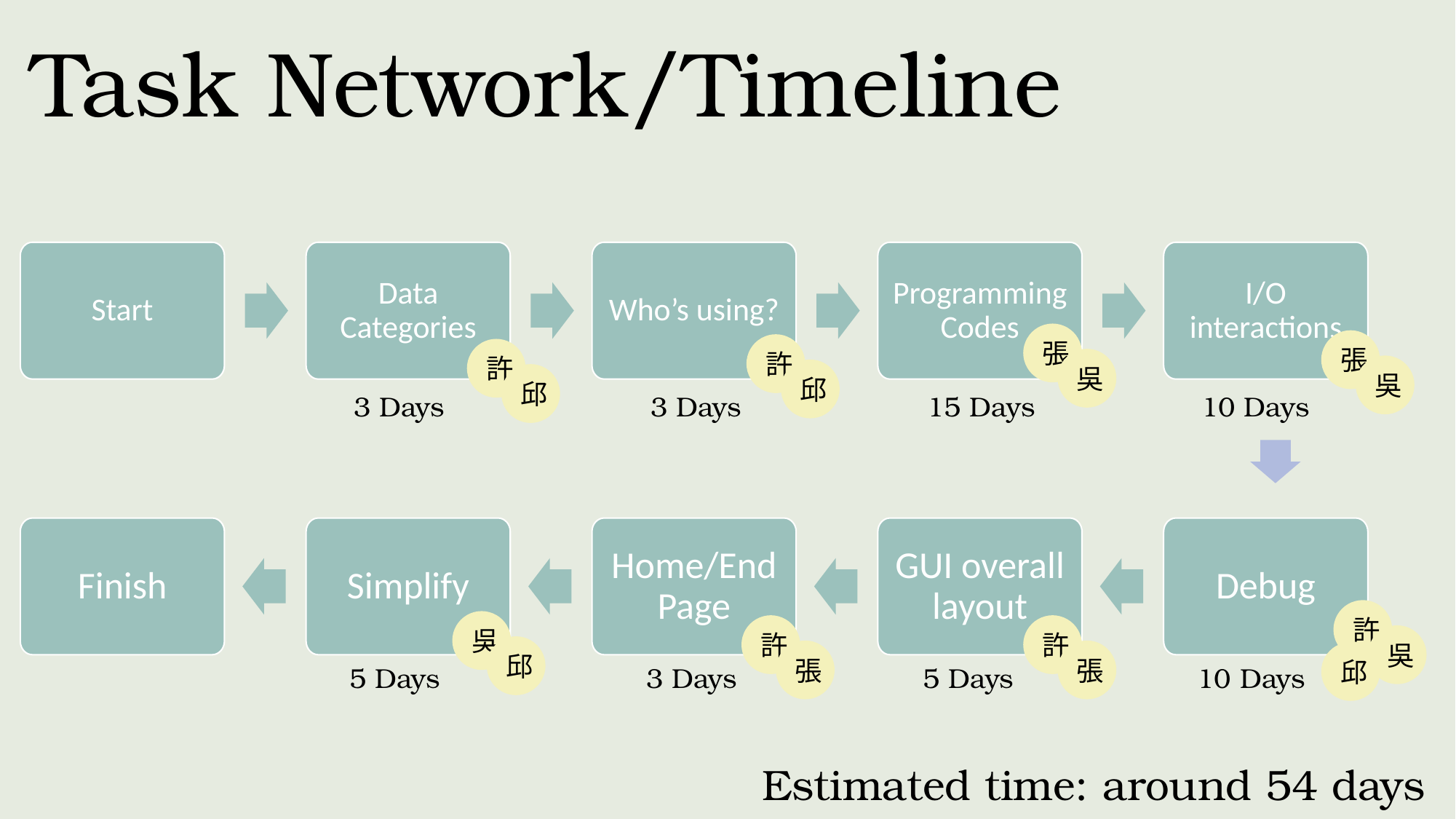

Task Network/Timeline
Start
Data Categories
Who’s using?
Programming Codes
I/O interactions

張
張
許
許
吳
吳
邱
邱
3 Days
3 Days
15 Days
10 Days

Finish
Simplify
Home/End Page
GUI overall layout
Debug

許
吳
許
許
吳
邱
張
張
邱
5 Days
3 Days
5 Days
10 Days
Estimated time: around 54 days